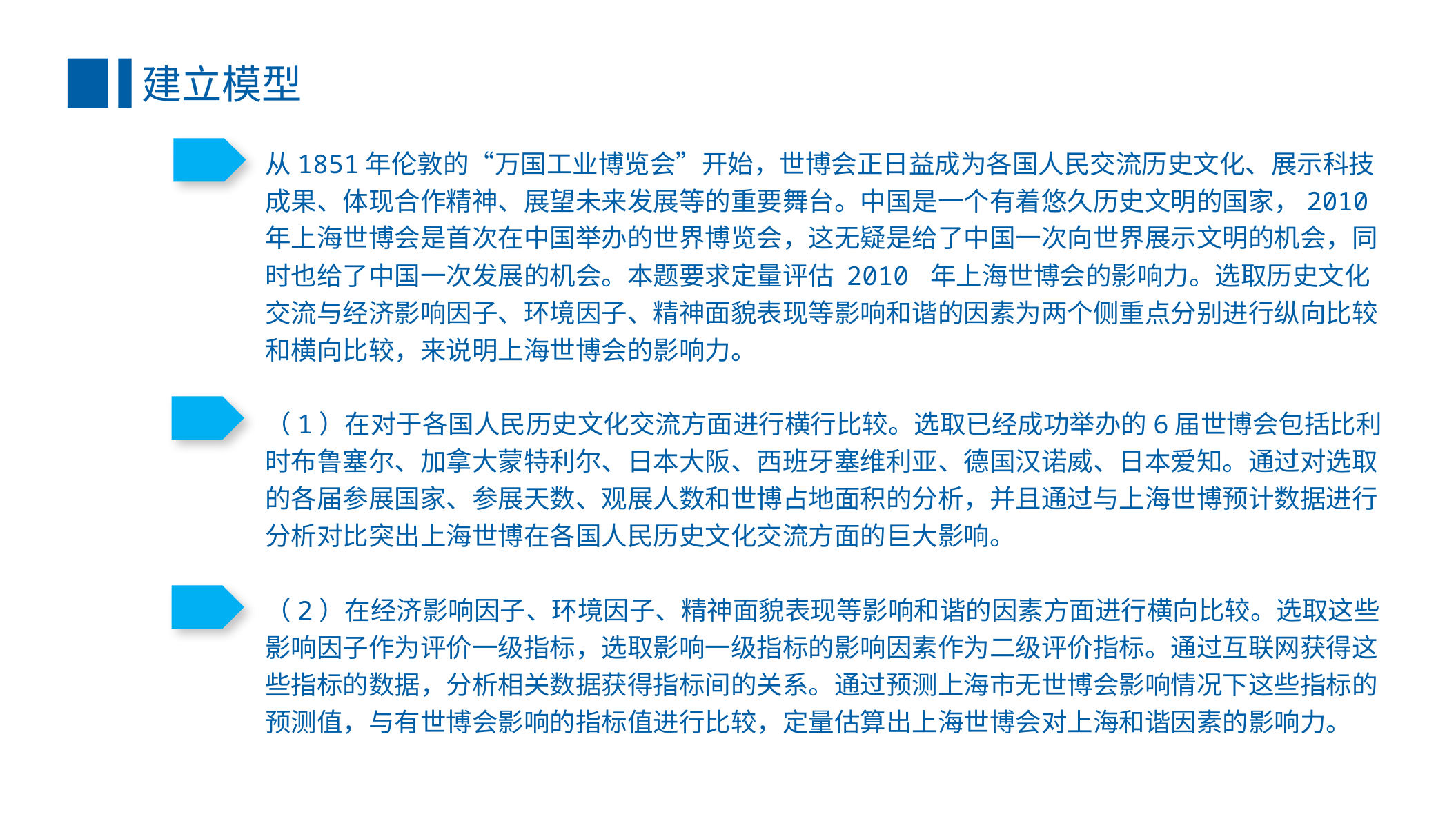

建立模型

从1851年伦敦的“万国工业博览会”开始，世博会正日益成为各国人民交流历史文化、展示科技成果、体现合作精神、展望未来发展等的重要舞台。中国是一个有着悠久历史文明的国家，2010 年上海世博会是首次在中国举办的世界博览会，这无疑是给了中国一次向世界展示文明的机会，同时也给了中国一次发展的机会。本题要求定量评估 2010 年上海世博会的影响力。选取历史文化交流与经济影响因子、环境因子、精神面貌表现等影响和谐的因素为两个侧重点分别进行纵向比较和横向比较，来说明上海世博会的影响力。

（1）在对于各国人民历史文化交流方面进行横行比较。选取已经成功举办的6届世博会包括比利时布鲁塞尔、加拿大蒙特利尔、日本大阪、西班牙塞维利亚、德国汉诺威、日本爱知。通过对选取的各届参展国家、参展天数、观展人数和世博占地面积的分析，并且通过与上海世博预计数据进行分析对比突出上海世博在各国人民历史文化交流方面的巨大影响。

（2）在经济影响因子、环境因子、精神面貌表现等影响和谐的因素方面进行横向比较。选取这些影响因子作为评价一级指标，选取影响一级指标的影响因素作为二级评价指标。通过互联网获得这些指标的数据，分析相关数据获得指标间的关系。通过预测上海市无世博会影响情况下这些指标的预测值，与有世博会影响的指标值进行比较，定量估算出上海世博会对上海和谐因素的影响力。